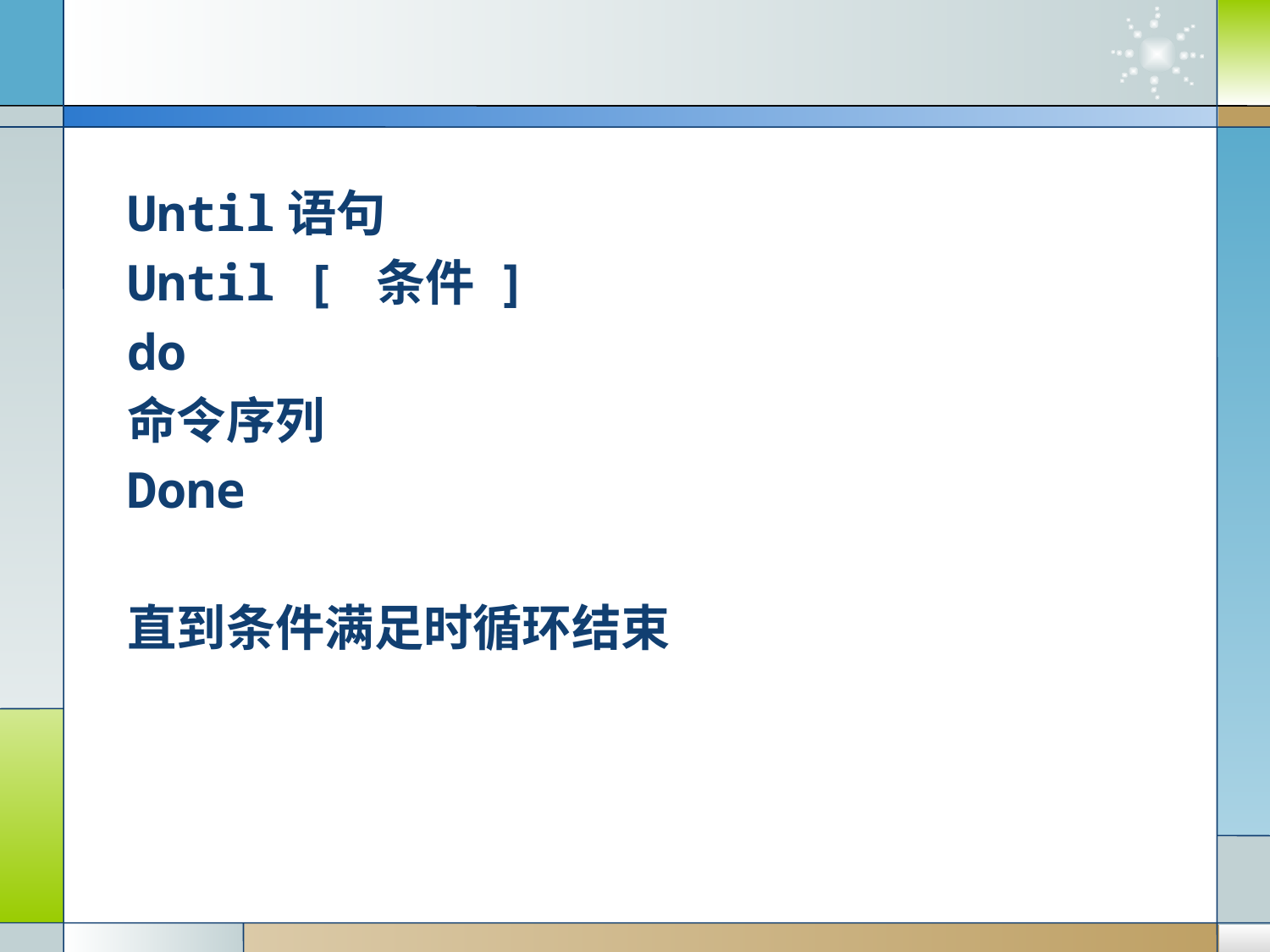

#
Until语句
Until [ 条件 ]
do
命令序列
Done

直到条件满足时循环结束